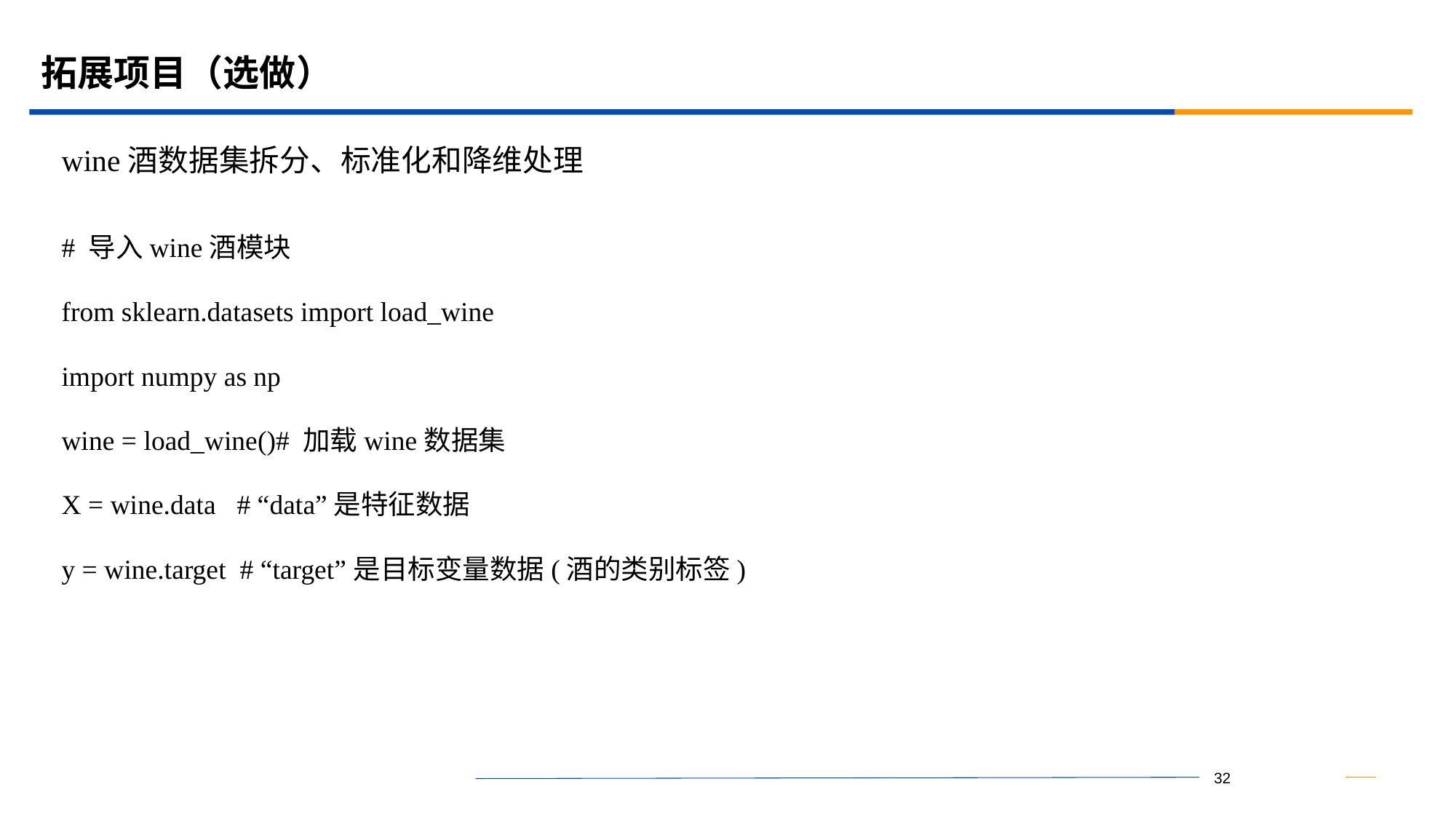

# 拓展项目（选做）
wine酒数据集拆分、标准化和降维处理
# 导入wine酒模块
from sklearn.datasets import load_wine
import numpy as np
wine = load_wine()# 加载wine数据集
X = wine.data   # “data”是特征数据
y = wine.target  # “target”是目标变量数据(酒的类别标签)